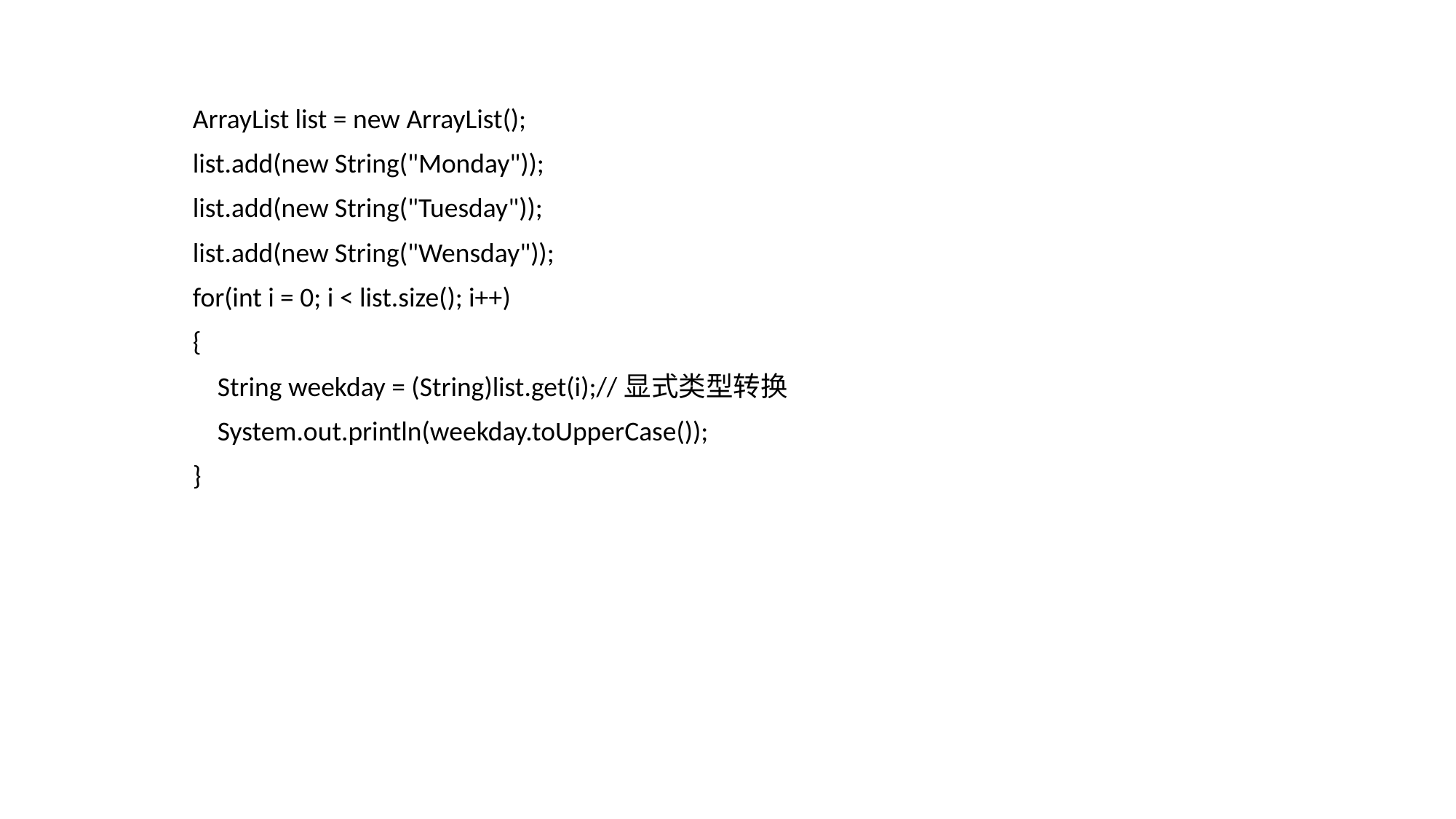

ArrayList list = new ArrayList();
list.add(new String("Monday"));
list.add(new String("Tuesday"));
list.add(new String("Wensday"));
for(int i = 0; i < list.size(); i++)
{
    String weekday = (String)list.get(i);//显式类型转换
    System.out.println(weekday.toUpperCase());
}